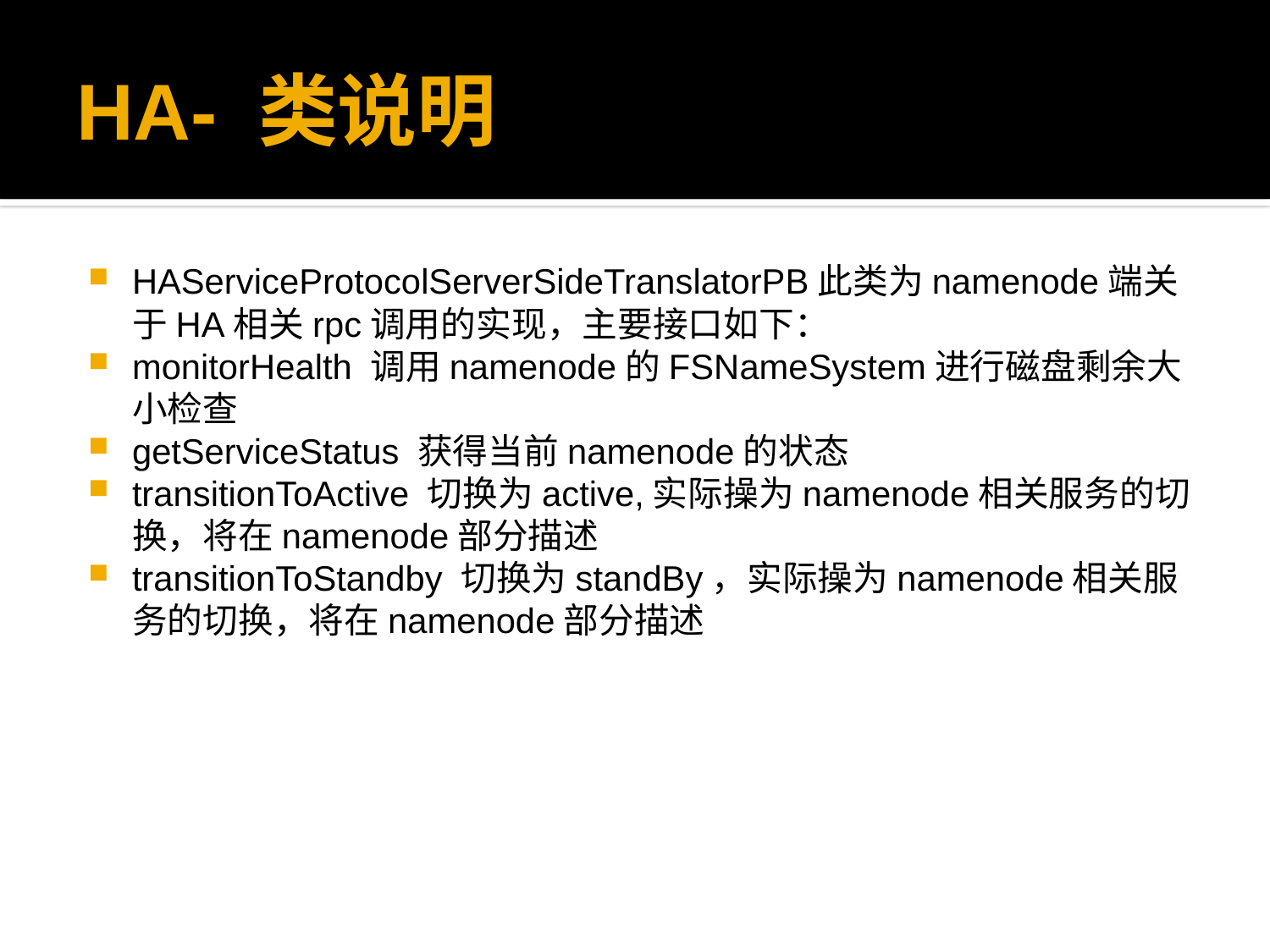

# HA- 类说明
HAServiceProtocolServerSideTranslatorPB此类为namenode端关于HA相关rpc调用的实现，主要接口如下：
monitorHealth 调用namenode的FSNameSystem进行磁盘剩余大小检查
getServiceStatus 获得当前namenode的状态
transitionToActive 切换为active,实际操为namenode相关服务的切换，将在namenode部分描述
transitionToStandby 切换为standBy，实际操为namenode相关服务的切换，将在namenode部分描述